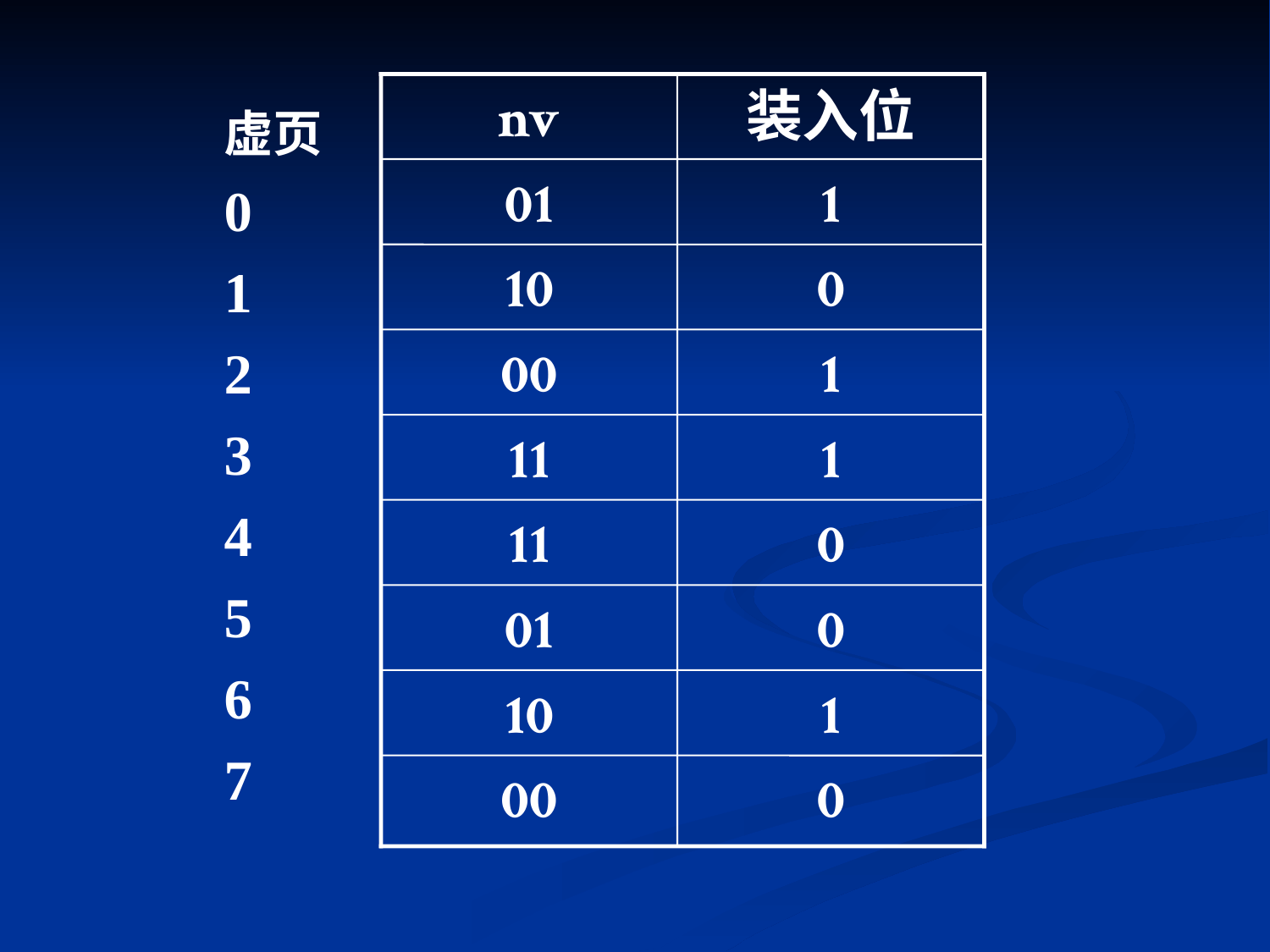

nv

装入位

虚页0
1
2
3
4
5
6
7
01

1
10

0
00

1
11

1
11

0
01

0
10

1
00

0